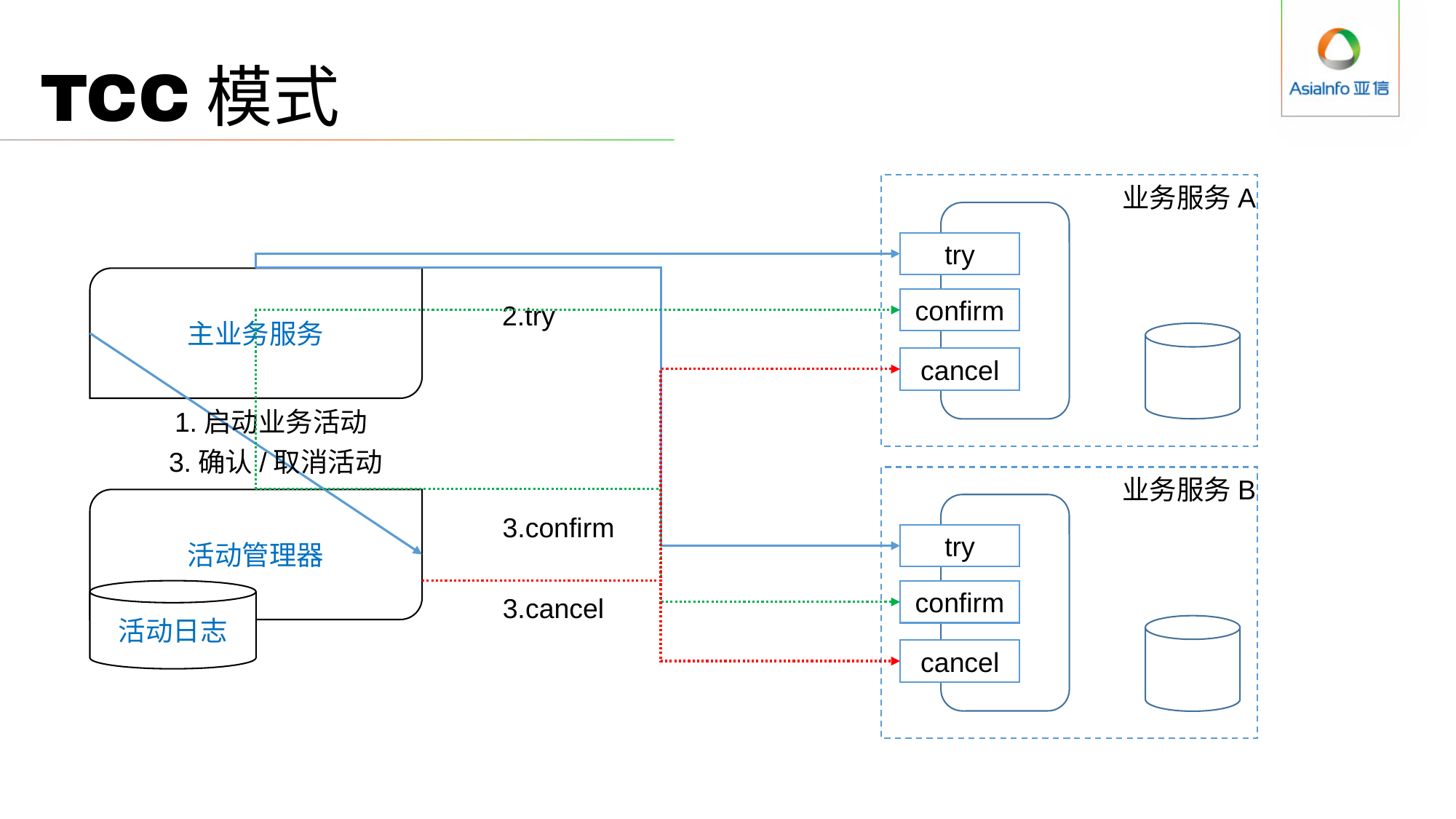

# TCC模式

业务服务A

try
confirm
cancel
主业务服务
2.try

1.启动业务活动
3.确认/取消活动

业务服务B
活动管理器

try
confirm
cancel
3.confirm
活动日志
3.cancel